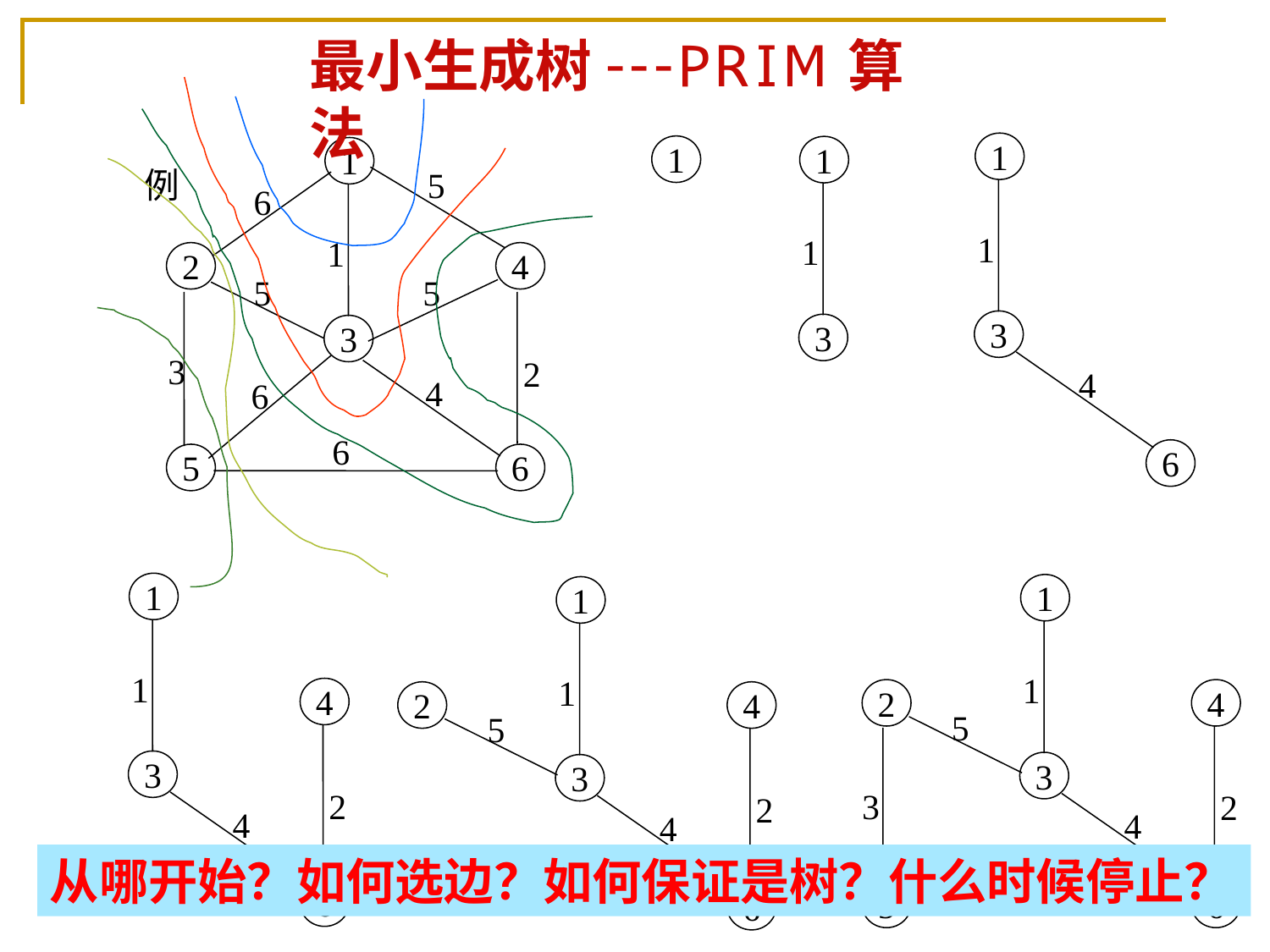

最小生成树---PRIM算法

1

1
3

4
6
1
1

1
3
1
例
5

6

1
2
4
5
5

3
3
2

4
6
6
5
6

1

1
4

3
2

4
6
1

1
2
4
3
5
6

4

2
5

3
1

1
2
4
5

3
2

4
6
从哪开始？如何选边？如何保证是树？什么时候停止？